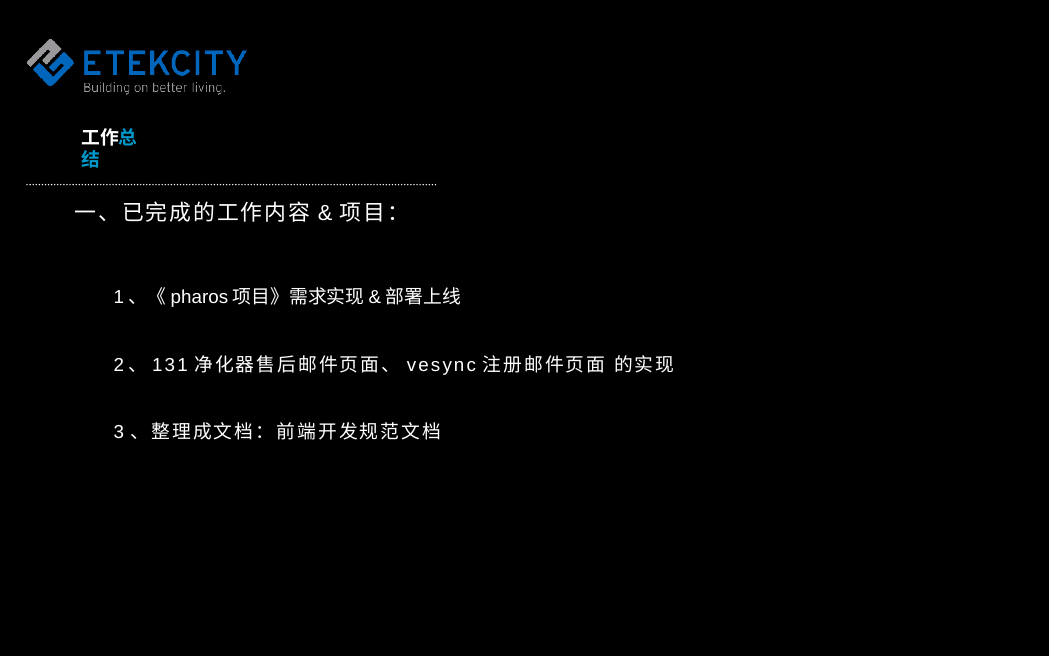

工作总结

一、已完成的工作内容&项目：
1、《pharos项目》需求实现&部署上线

2、131净化器售后邮件页面、vesync注册邮件页面 的实现

3、整理成文档：前端开发规范文档